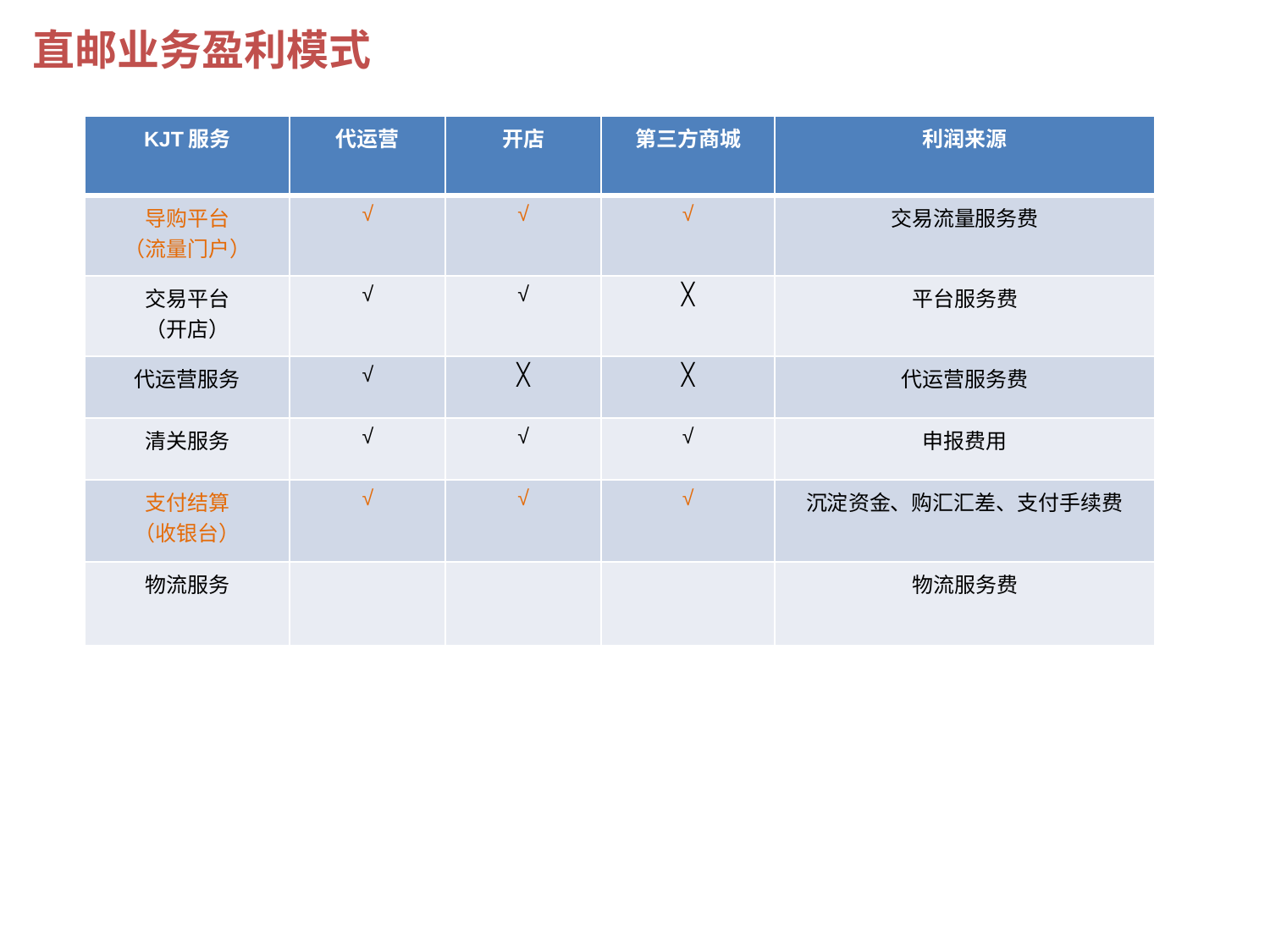

直邮业务盈利模式
| KJT服务 | 代运营 | 开店 | 第三方商城 | 利润来源 |
| --- | --- | --- | --- | --- |
| 导购平台 （流量门户） | √ | √ | √ | 交易流量服务费 |
| 交易平台 （开店） | √ | √ | ╳ | 平台服务费 |
| 代运营服务 | √ | ╳ | ╳ | 代运营服务费 |
| 清关服务 | √ | √ | √ | 申报费用 |
| 支付结算 （收银台） | √ | √ | √ | 沉淀资金、购汇汇差、支付手续费 |
| 物流服务 |  |  |  | 物流服务费 |